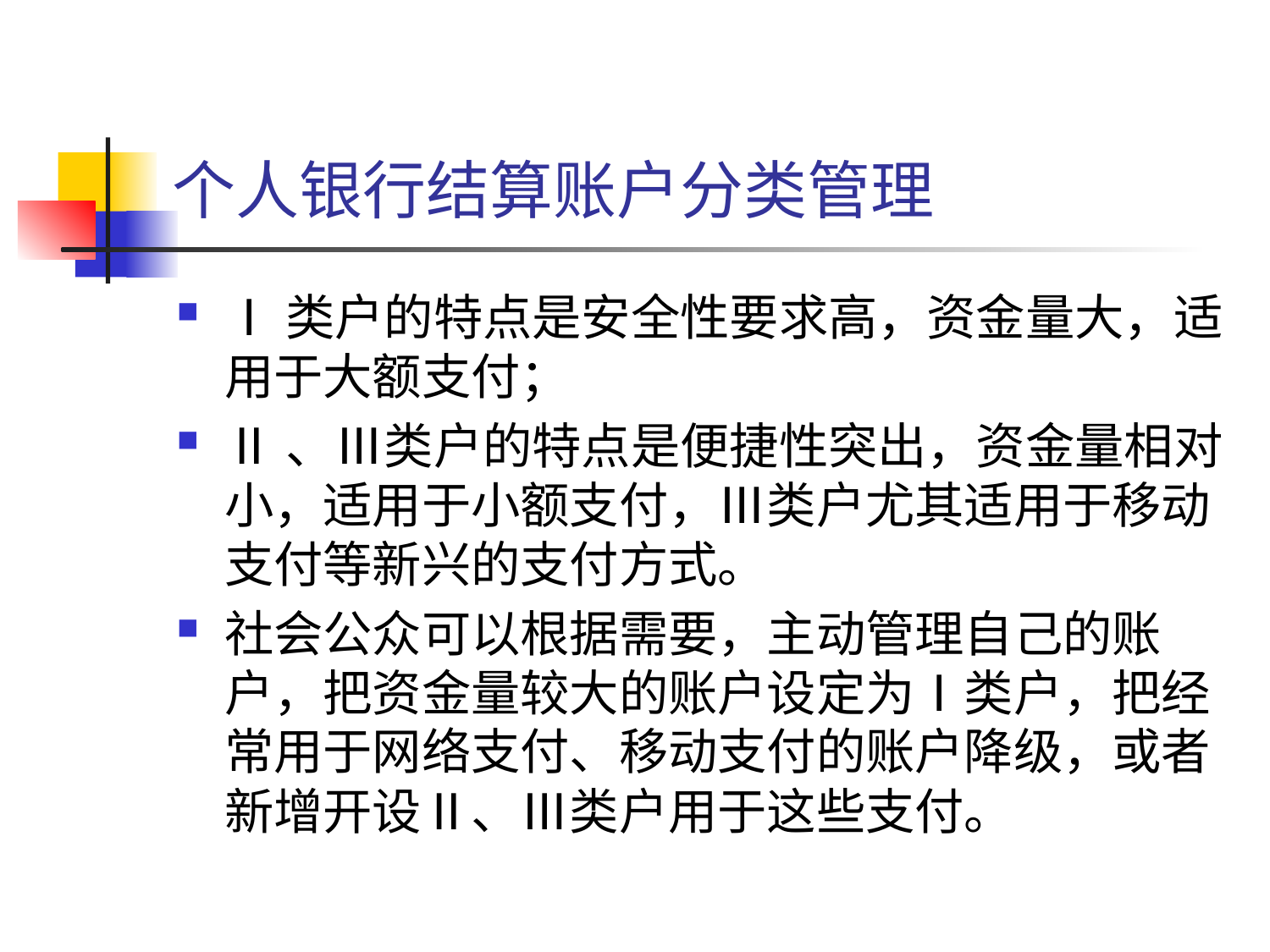

# 个人银行结算账户分类管理
Ⅰ类户的特点是安全性要求高，资金量大，适用于大额支付；
Ⅱ、Ⅲ类户的特点是便捷性突出，资金量相对小，适用于小额支付，Ⅲ类户尤其适用于移动支付等新兴的支付方式。
社会公众可以根据需要，主动管理自己的账户，把资金量较大的账户设定为Ⅰ类户，把经常用于网络支付、移动支付的账户降级，或者新增开设Ⅱ、Ⅲ类户用于这些支付。